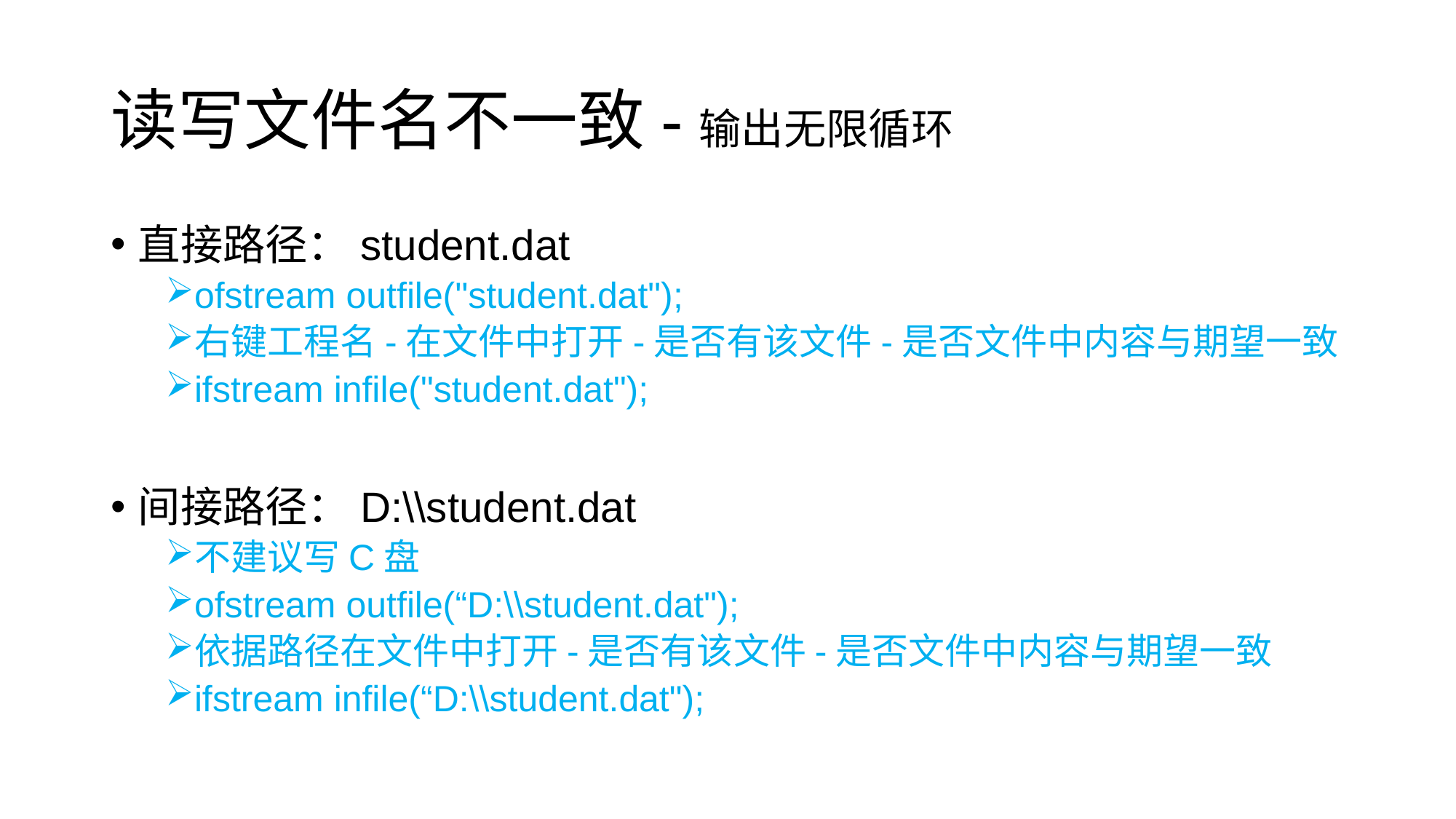

# 读写文件名不一致-输出无限循环
直接路径：student.dat
ofstream outfile("student.dat");
右键工程名-在文件中打开-是否有该文件-是否文件中内容与期望一致
ifstream infile("student.dat");

间接路径：D:\\student.dat
不建议写C盘
ofstream outfile(“D:\\student.dat");
依据路径在文件中打开-是否有该文件-是否文件中内容与期望一致
ifstream infile(“D:\\student.dat");